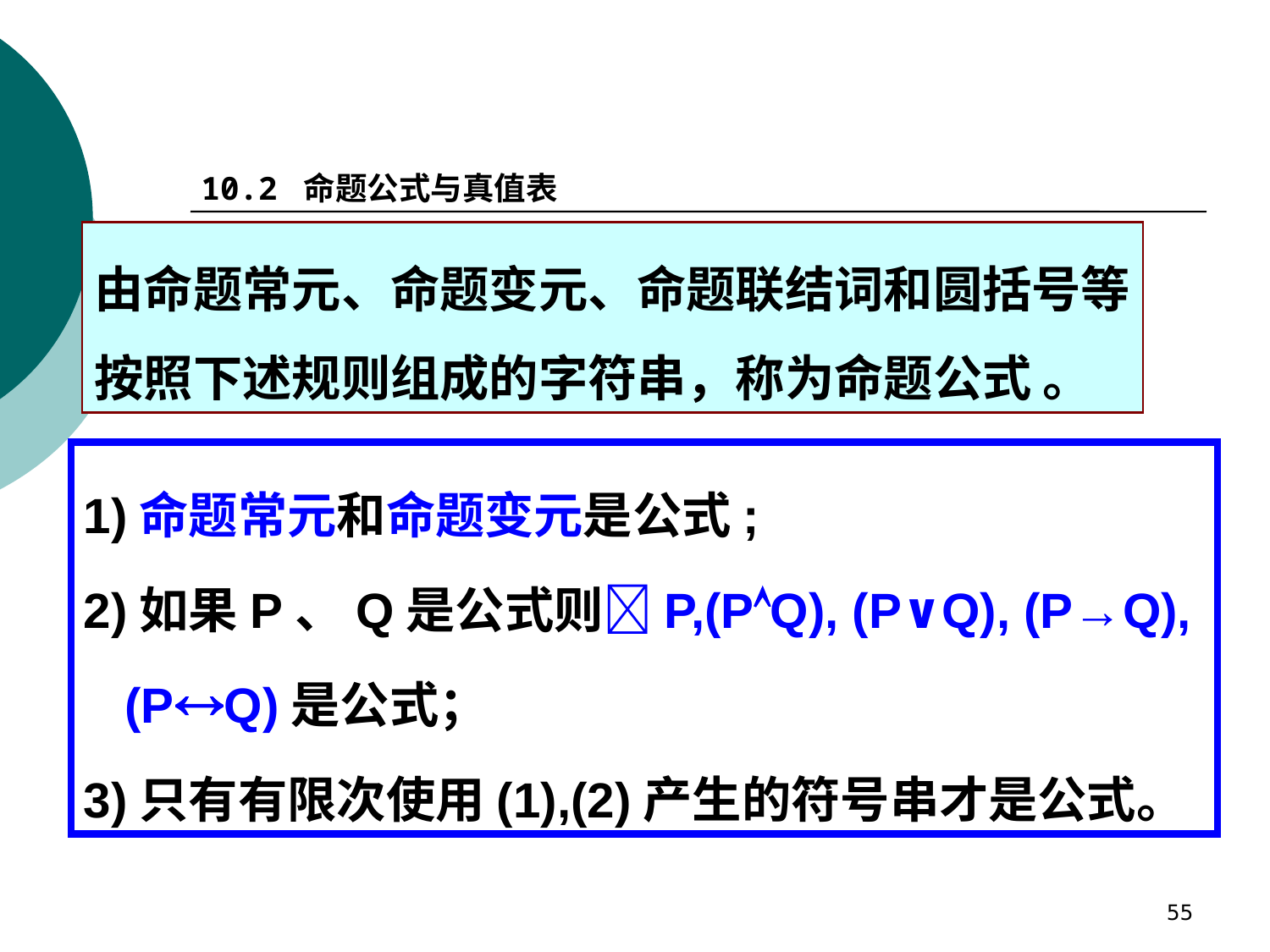

10.2 命题公式与真值表
由命题常元、命题变元、命题联结词和圆括号等
按照下述规则组成的字符串，称为命题公式 。
1)命题常元和命题变元是公式;
2)如果P、Q是公式则¬P,(P∧Q), (P∨Q), (P→Q),
   (P↔Q)是公式；
3)只有有限次使用(1),(2)产生的符号串才是公式。
55